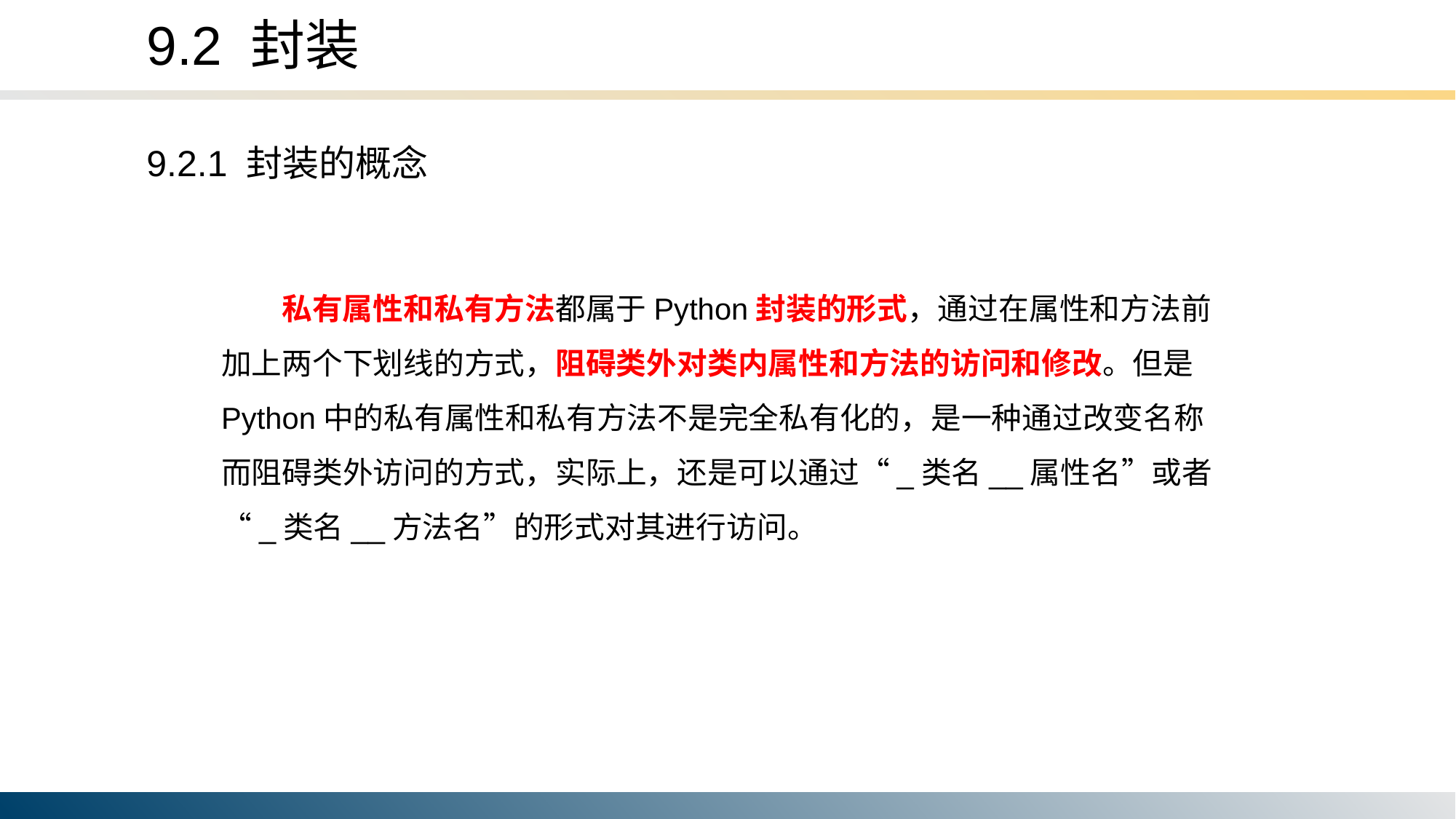

9.2 封装
9.2.1 封装的概念
私有属性和私有方法都属于Python封装的形式，通过在属性和方法前加上两个下划线的方式，阻碍类外对类内属性和方法的访问和修改。但是Python中的私有属性和私有方法不是完全私有化的，是一种通过改变名称而阻碍类外访问的方式，实际上，还是可以通过“_类名__属性名”或者“_类名__方法名”的形式对其进行访问。